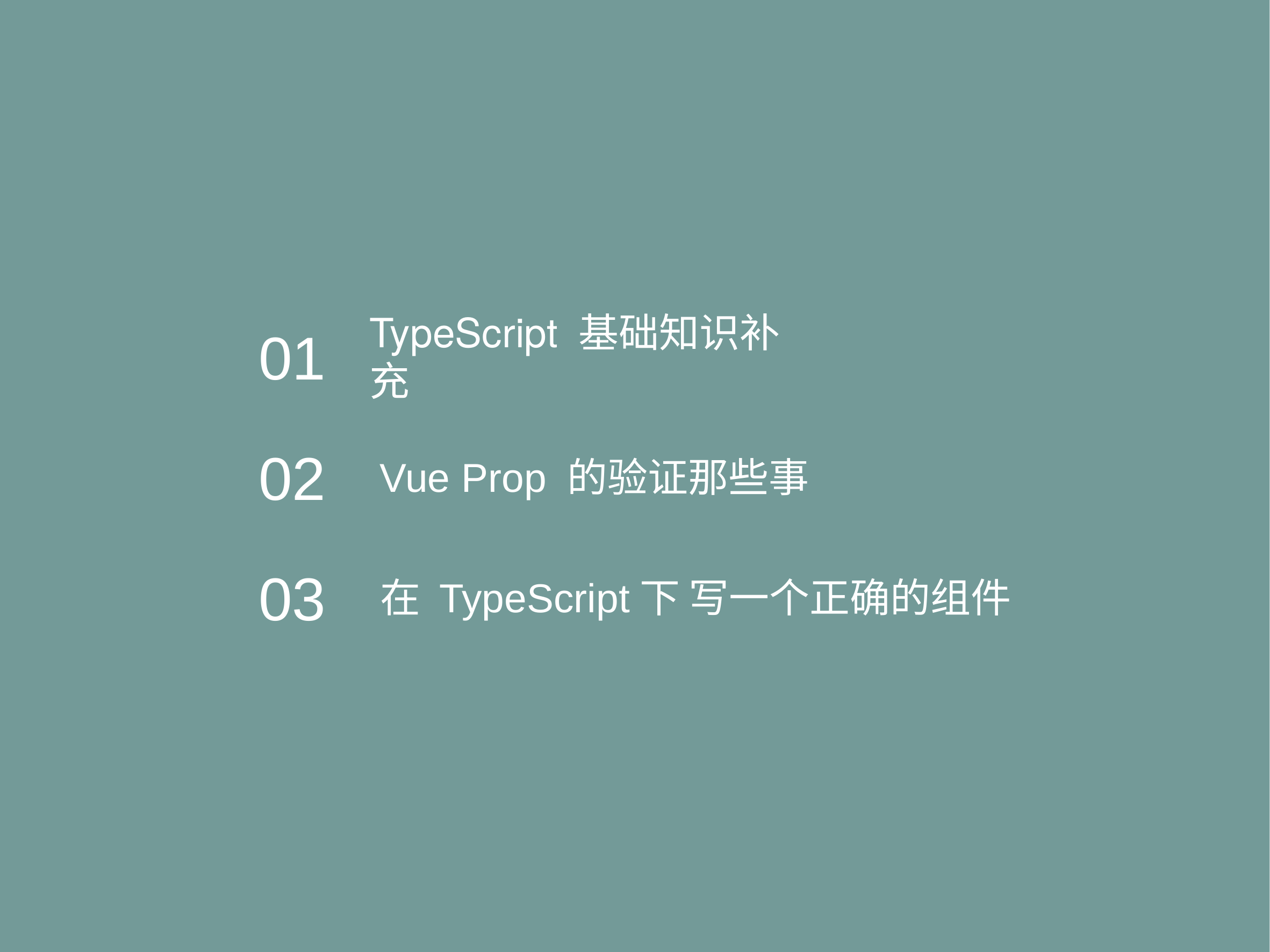

01
TypeScript 基础知识补充
02
Vue Prop 的验证那些事
03
在 TypeScript下 写一个正确的组件